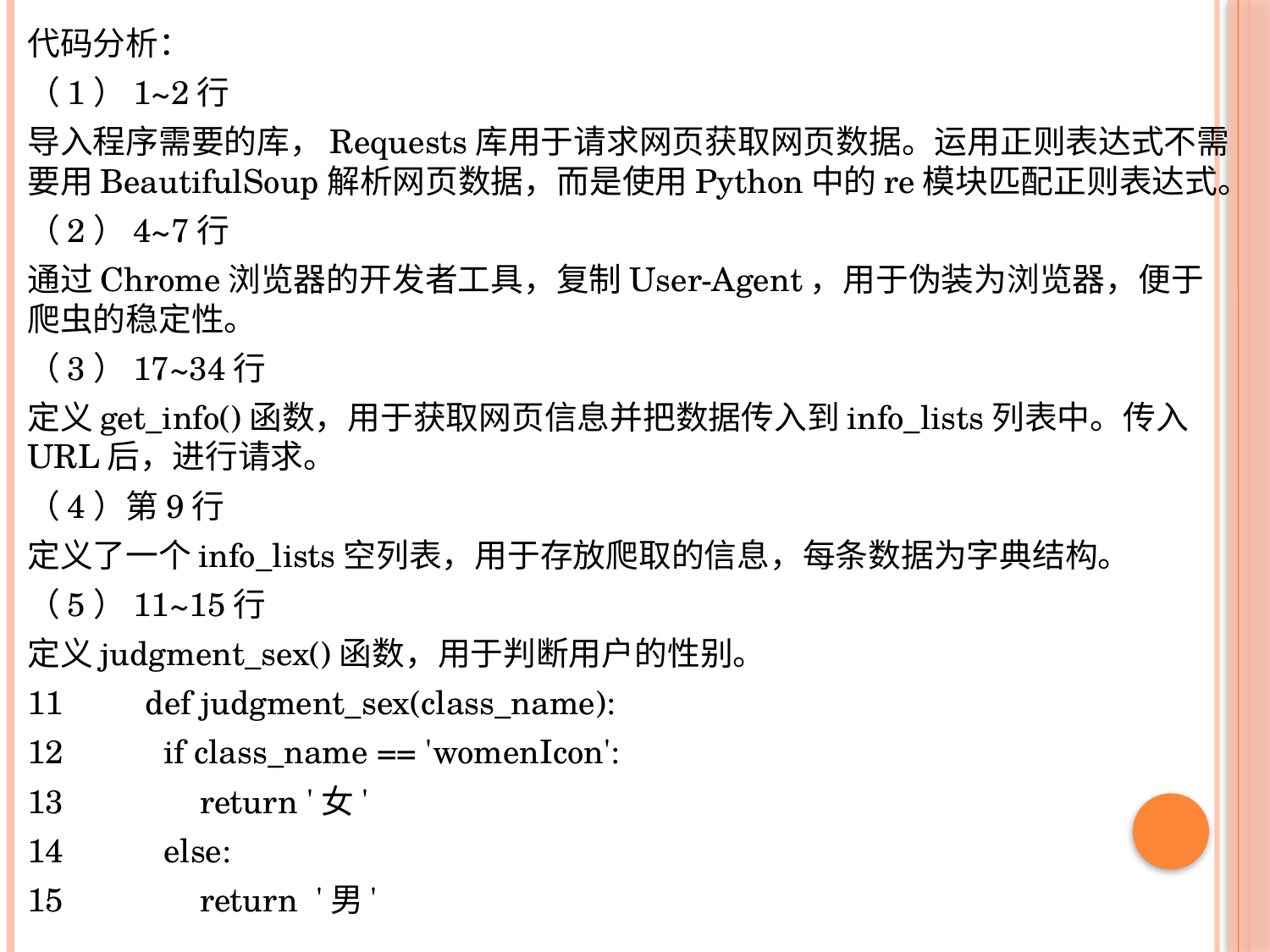

代码分析：
（1）1~2行
导入程序需要的库，Requests库用于请求网页获取网页数据。运用正则表达式不需要用BeautifulSoup解析网页数据，而是使用Python中的re模块匹配正则表达式。
（2）4~7行
通过Chrome浏览器的开发者工具，复制User-Agent，用于伪装为浏览器，便于爬虫的稳定性。
（3）17~34行
定义get_info()函数，用于获取网页信息并把数据传入到info_lists列表中。传入URL后，进行请求。
（4）第9行
定义了一个info_lists空列表，用于存放爬取的信息，每条数据为字典结构。
（5）11~15行
定义judgment_sex()函数，用于判断用户的性别。
11	def judgment_sex(class_name):
12	  if class_name == 'womenIcon':
13	      return '女'
14	  else:
15	      return  '男'